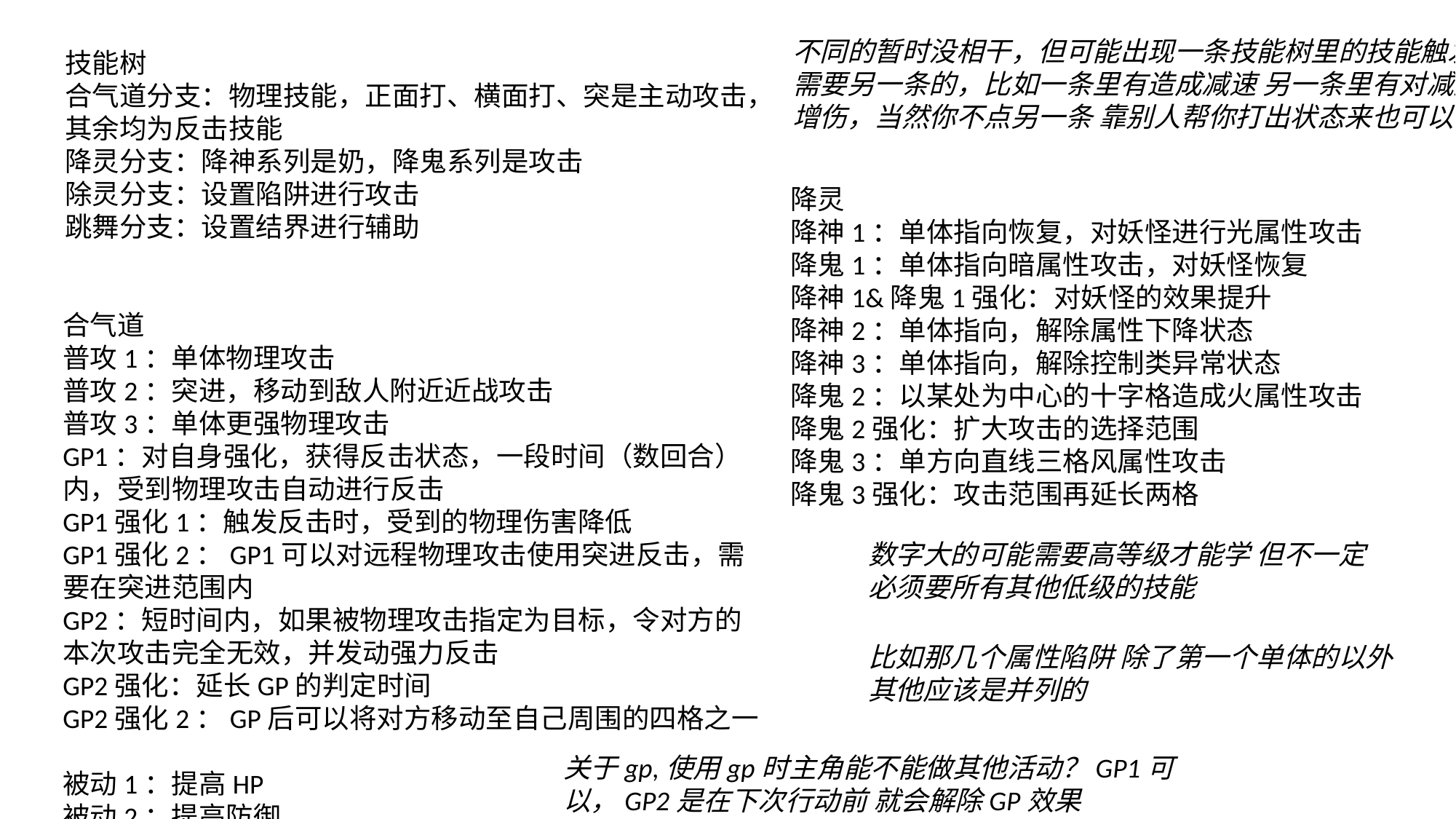

不同的暂时没相干，但可能出现一条技能树里的技能触发需要另一条的，比如一条里有造成减速 另一条里有对减速增伤，当然你不点另一条 靠别人帮你打出状态来也可以

技能树
合气道分支：物理技能，正面打、横面打、突是主动攻击，其余均为反击技能
降灵分支：降神系列是奶，降鬼系列是攻击
除灵分支：设置陷阱进行攻击
跳舞分支：设置结界进行辅助
降灵
降神1：单体指向恢复，对妖怪进行光属性攻击
降鬼1：单体指向暗属性攻击，对妖怪恢复
降神1&降鬼1强化：对妖怪的效果提升
降神2：单体指向，解除属性下降状态
降神3：单体指向，解除控制类异常状态
降鬼2：以某处为中心的十字格造成火属性攻击
降鬼2强化：扩大攻击的选择范围
降鬼3：单方向直线三格风属性攻击
降鬼3强化：攻击范围再延长两格
合气道
普攻1：单体物理攻击
普攻2：突进，移动到敌人附近近战攻击
普攻3：单体更强物理攻击
GP1：对自身强化，获得反击状态，一段时间（数回合）内，受到物理攻击自动进行反击
GP1强化1：触发反击时，受到的物理伤害降低
GP1强化2：GP1可以对远程物理攻击使用突进反击，需要在突进范围内
GP2：短时间内，如果被物理攻击指定为目标，令对方的本次攻击完全无效，并发动强力反击
GP2强化：延长GP的判定时间
GP2强化2：GP后可以将对方移动至自己周围的四格之一
被动1：提高HP
被动2：提高防御
数字大的可能需要高等级才能学 但不一定必须要所有其他低级的技能
比如那几个属性陷阱 除了第一个单体的以外其他应该是并列的
关于gp,使用gp时主角能不能做其他活动？GP1可以，GP2是在下次行动前 就会解除GP效果